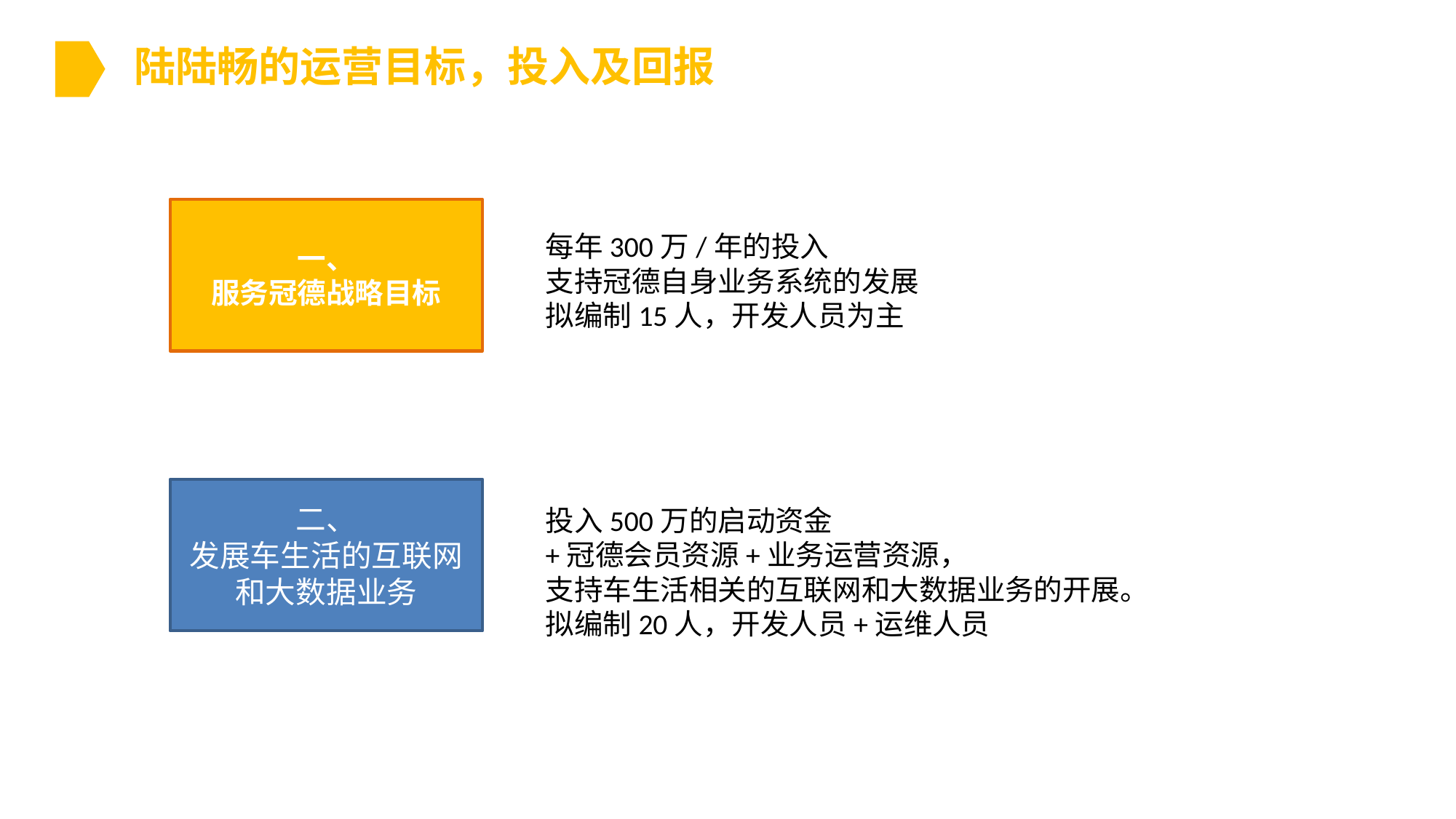

# 陆陆畅的运营目标，投入及回报
一、
服务冠德战略目标
每年300万/年的投入
支持冠德自身业务系统的发展
拟编制15人，开发人员为主
二、
发展车生活的互联网和大数据业务
投入500万的启动资金
+冠德会员资源+业务运营资源，
支持车生活相关的互联网和大数据业务的开展。
拟编制20人，开发人员+运维人员